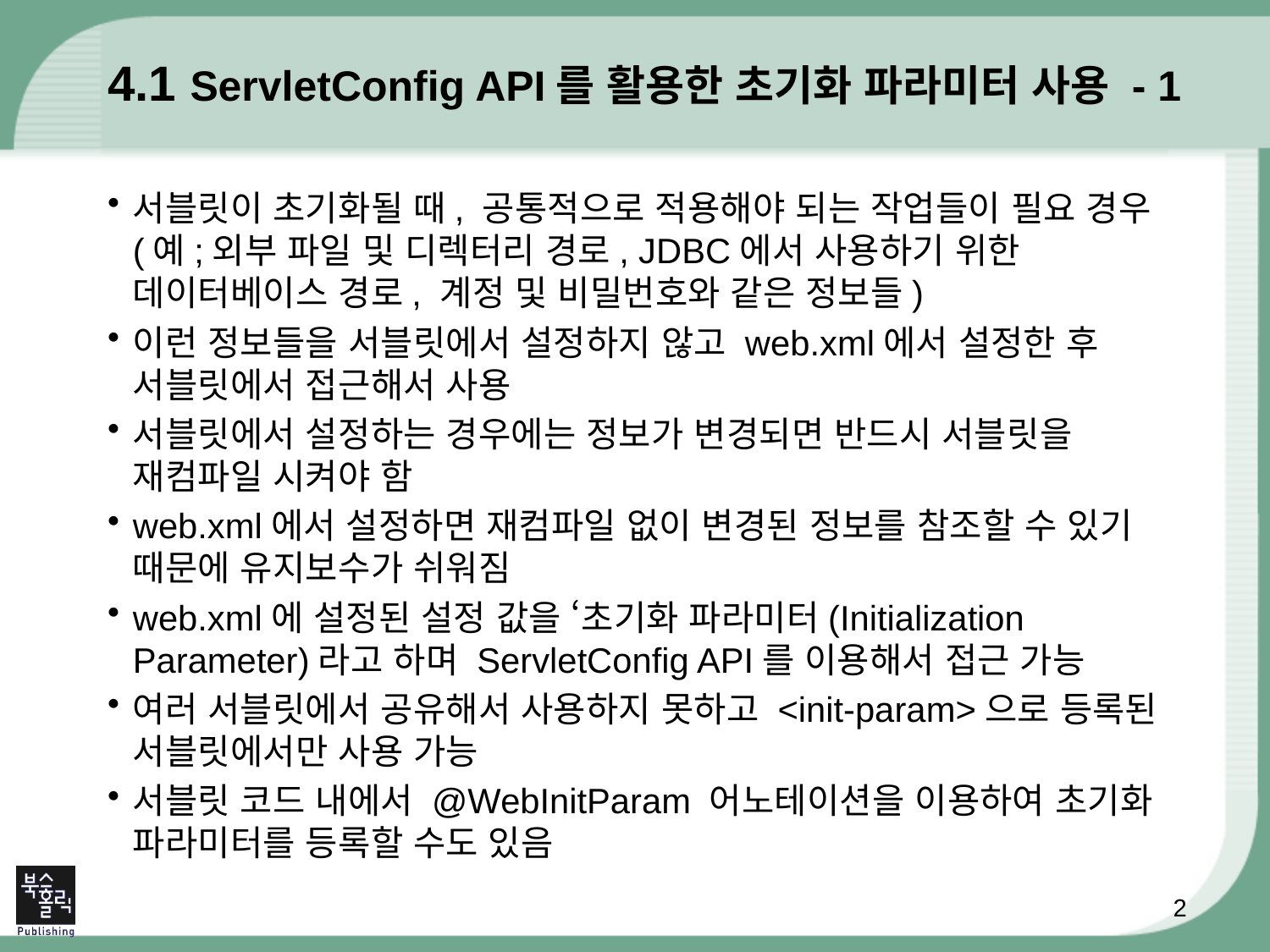

# 4.1 ServletConfig API를 활용한 초기화 파라미터 사용 - 1
서블릿이 초기화될 때, 공통적으로 적용해야 되는 작업들이 필요 경우(예;외부 파일 및 디렉터리 경로, JDBC에서 사용하기 위한 데이터베이스 경로, 계정 및 비밀번호와 같은 정보들)
이런 정보들을 서블릿에서 설정하지 않고 web.xml에서 설정한 후 서블릿에서 접근해서 사용
서블릿에서 설정하는 경우에는 정보가 변경되면 반드시 서블릿을 재컴파일 시켜야 함
web.xml에서 설정하면 재컴파일 없이 변경된 정보를 참조할 수 있기 때문에 유지보수가 쉬워짐
web.xml에 설정된 설정 값을 ‘초기화 파라미터(Initialization Parameter)라고 하며 ServletConfig API를 이용해서 접근 가능
여러 서블릿에서 공유해서 사용하지 못하고 <init-param>으로 등록된 서블릿에서만 사용 가능
서블릿 코드 내에서 @WebInitParam 어노테이션을 이용하여 초기화 파라미터를 등록할 수도 있음
2